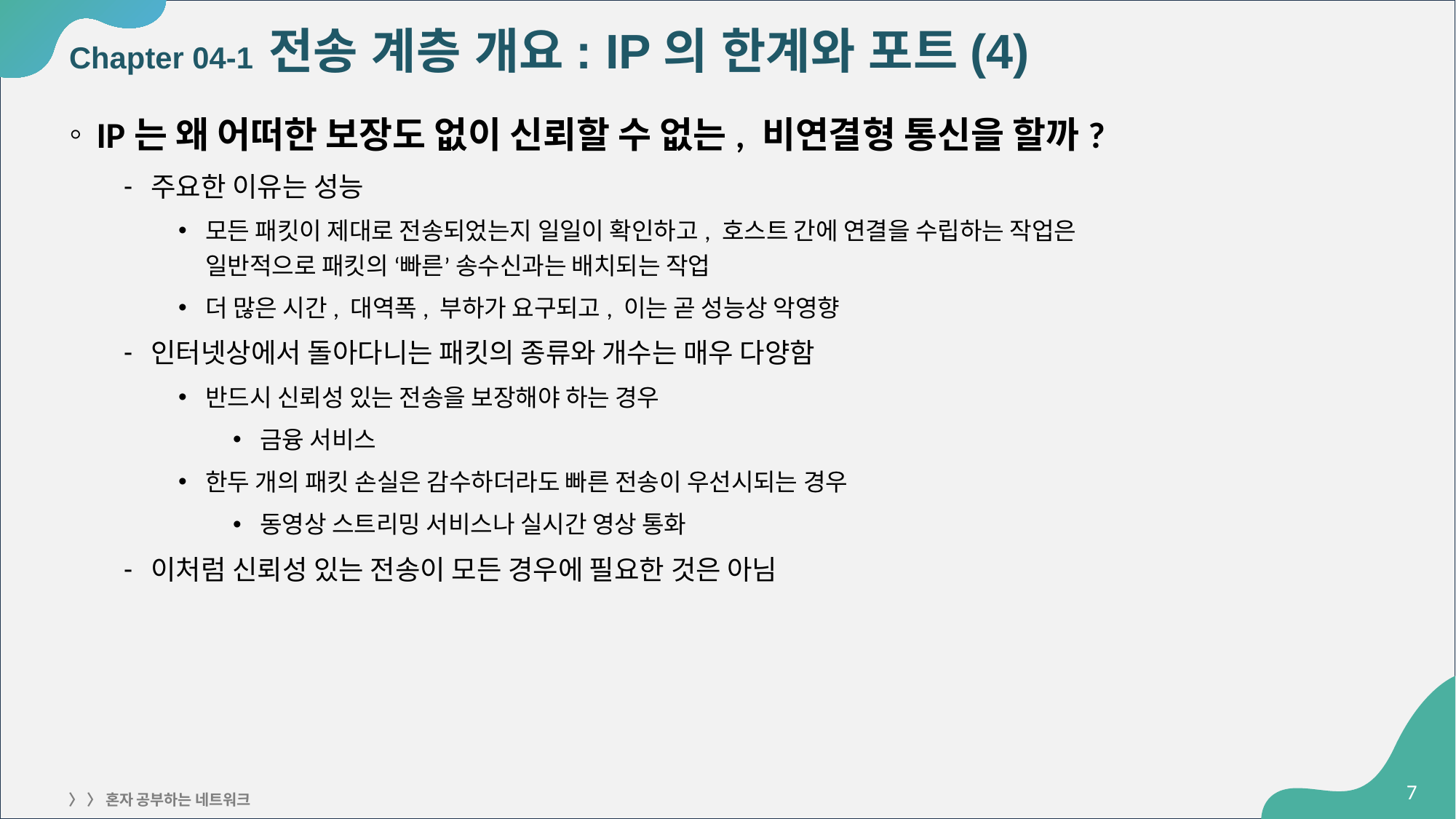

# Chapter 04-1 전송 계층 개요: IP의 한계와 포트(4)
IP는 왜 어떠한 보장도 없이 신뢰할 수 없는, 비연결형 통신을 할까?
주요한 이유는 성능
모든 패킷이 제대로 전송되었는지 일일이 확인하고, 호스트 간에 연결을 수립하는 작업은
일반적으로 패킷의 ‘빠른’ 송수신과는 배치되는 작업
더 많은 시간, 대역폭, 부하가 요구되고, 이는 곧 성능상 악영향
인터넷상에서 돌아다니는 패킷의 종류와 개수는 매우 다양함
반드시 신뢰성 있는 전송을 보장해야 하는 경우
금융 서비스
한두 개의 패킷 손실은 감수하더라도 빠른 전송이 우선시되는 경우
동영상 스트리밍 서비스나 실시간 영상 통화
이처럼 신뢰성 있는 전송이 모든 경우에 필요한 것은 아님
7
〉 〉 혼자 공부하는 네트워크